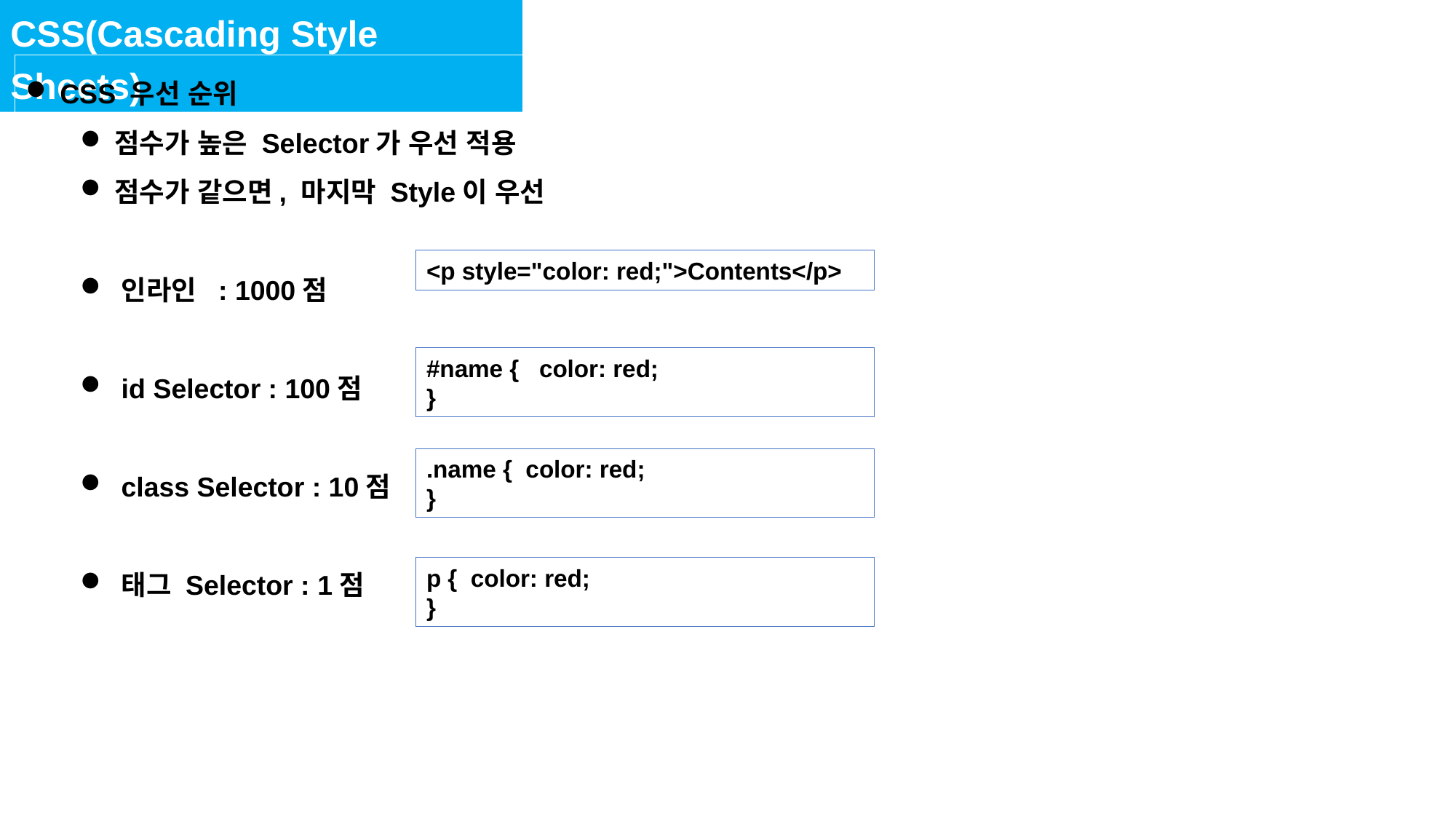

CSS(Cascading Style Sheets)
CSS 우선 순위
점수가 높은 Selector가 우선 적용
점수가 같으면, 마지막 Style이 우선

인라인  : 1000점

id Selector : 100점

class Selector : 10점

태그 Selector : 1점

<p style="color: red;">Contents</p>
#name {   color: red;
}
.name {  color: red;
}
p {  color: red;
}